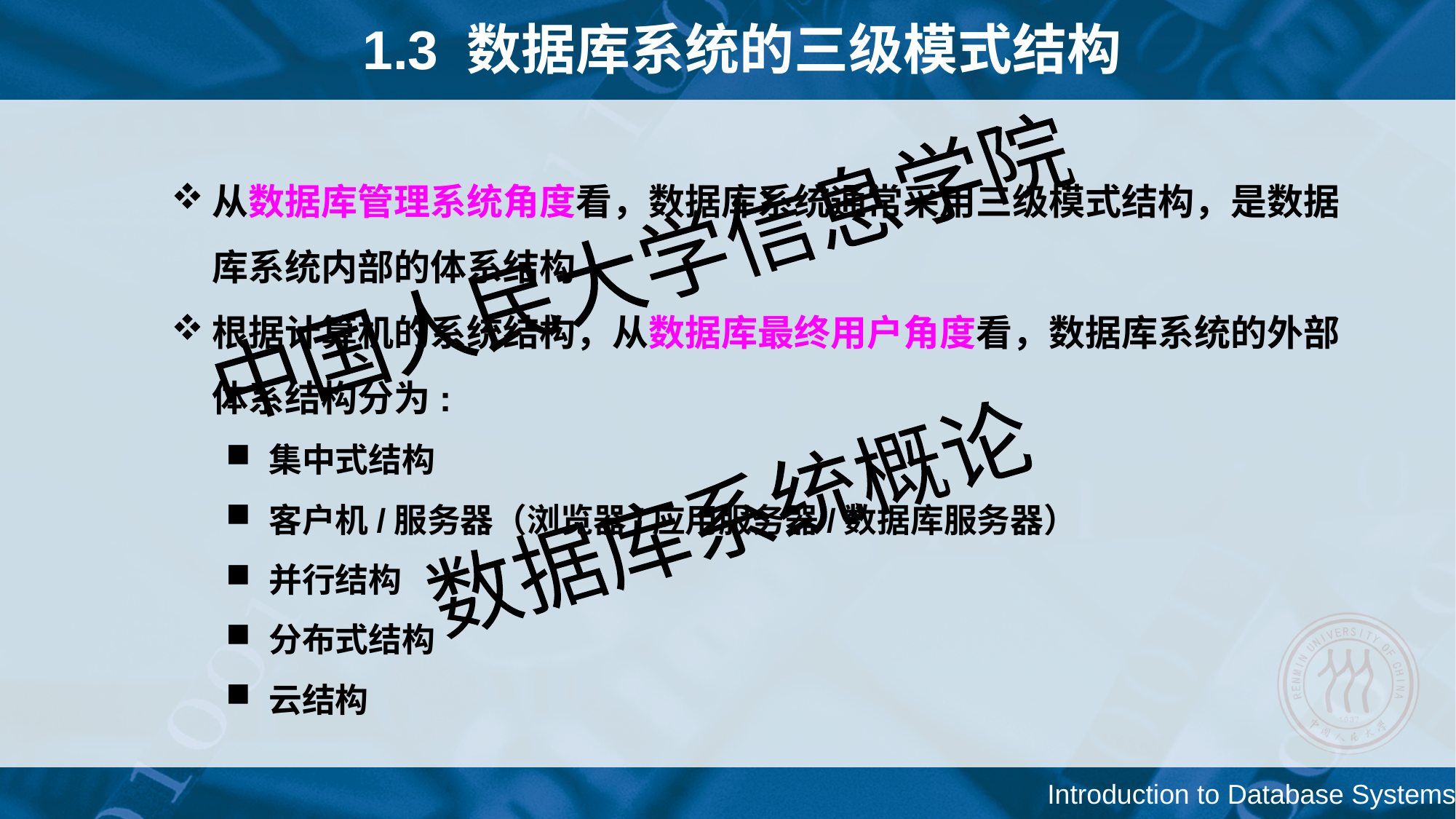

# 1.3 数据库系统的三级模式结构
从数据库管理系统角度看，数据库系统通常采用三级模式结构，是数据库系统内部的体系结构
根据计算机的系统结构，从数据库最终用户角度看，数据库系统的外部体系结构分为:
 集中式结构
 客户机/服务器（浏览器/应用服务器/数据库服务器）
 并行结构
 分布式结构
 云结构